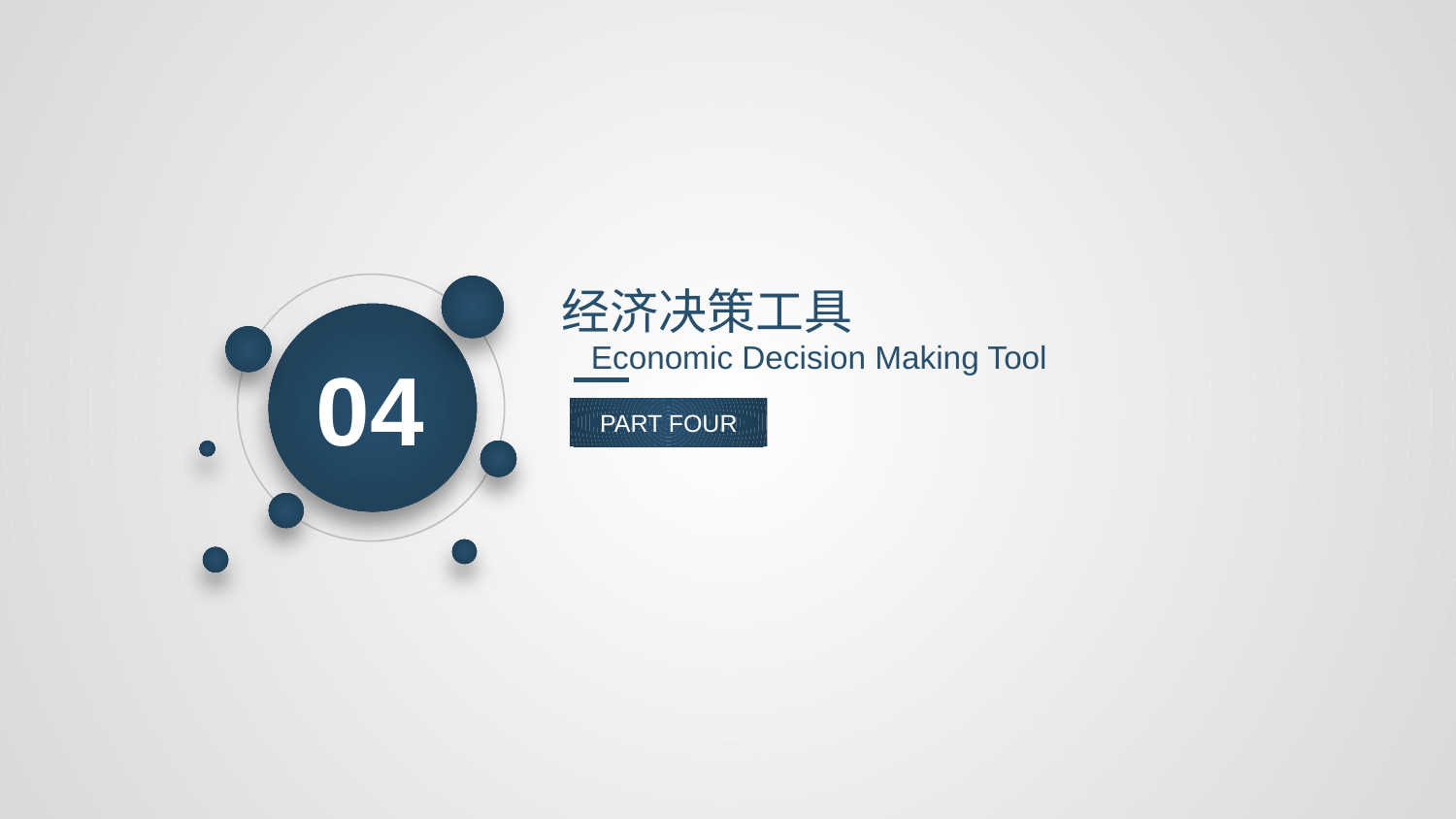

经济决策工具

Economic Decision Making Tool
04
PART FOUR